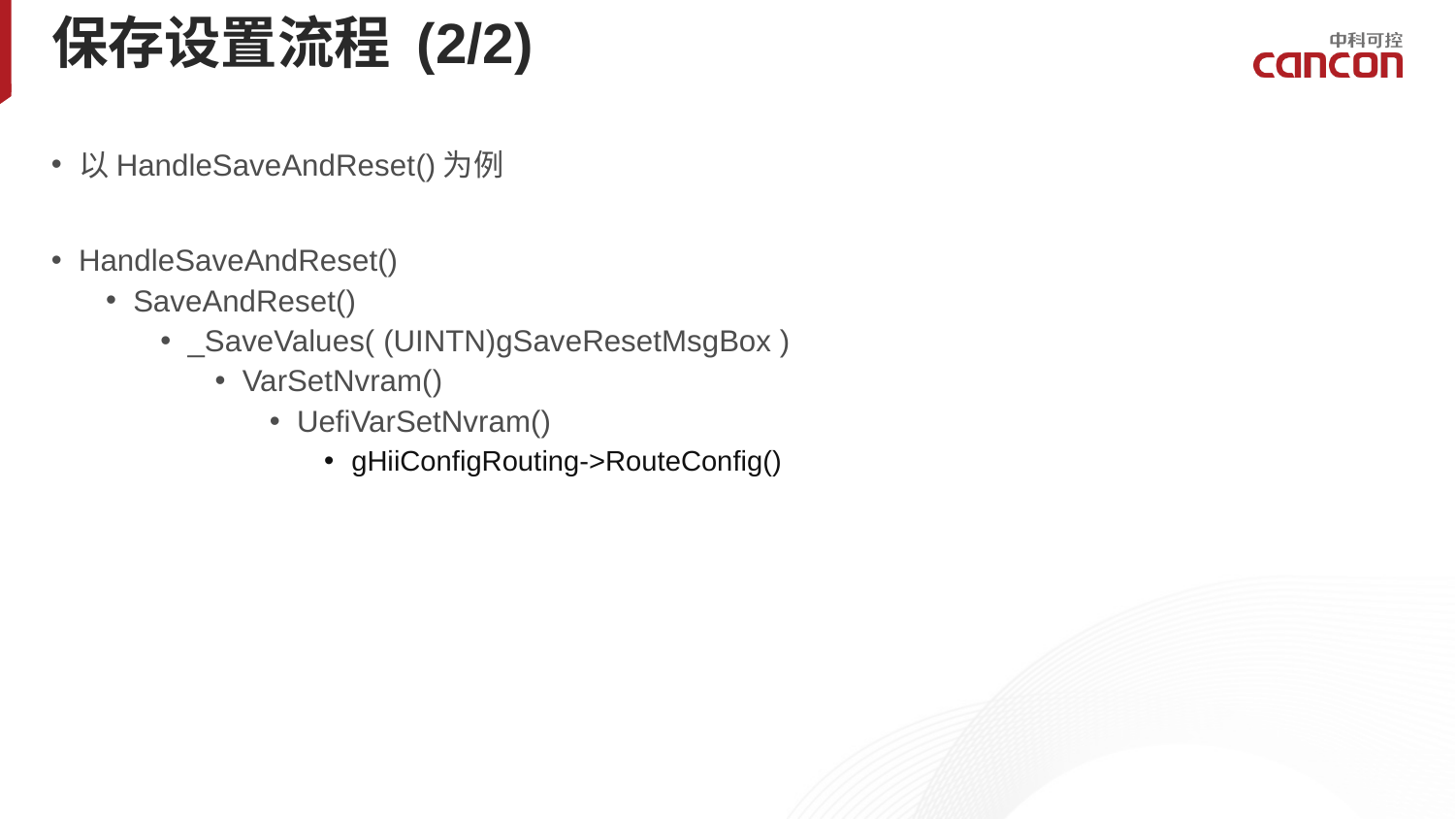

# 保存设置流程 (2/2)
以HandleSaveAndReset()为例

HandleSaveAndReset()
SaveAndReset()
_SaveValues( (UINTN)gSaveResetMsgBox )
VarSetNvram()
UefiVarSetNvram()
gHiiConfigRouting->RouteConfig()